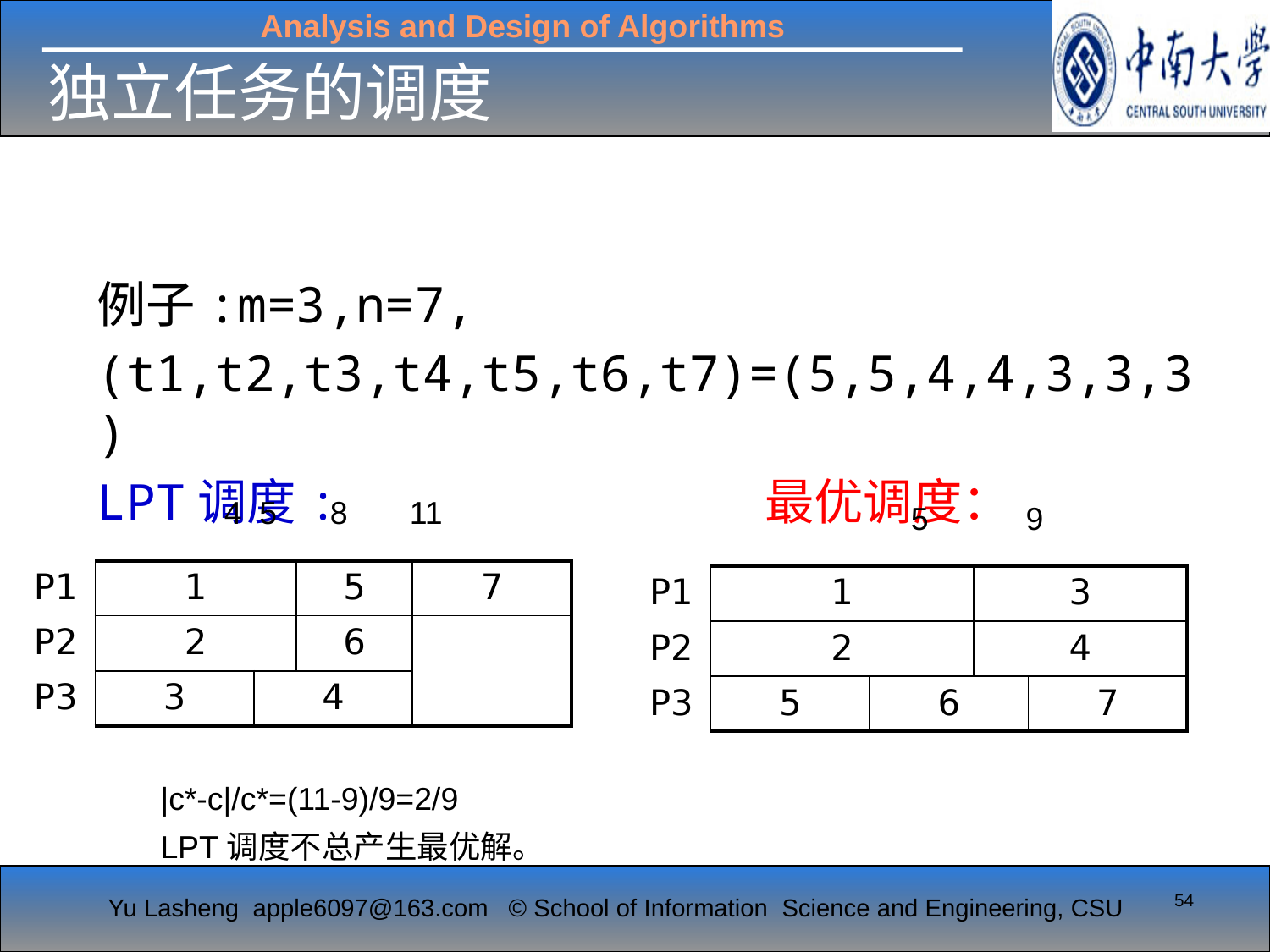

# 独立任务的调度
例子:m=3,n=7,
(t1,t2,t3,t4,t5,t6,t7)=(5,5,4,4,3,3,3)
LPT调度:              最优调度：

4  5      8       11
        5           9
| P1 | 1 |  | 5 | 7 |
| --- | --- | --- | --- | --- |
| P2 | 2 |  | 6 |  |
| P3 | 3 | 4 |  |  |
| P1 | 1 |  | 3 |  |
| --- | --- | --- | --- | --- |
| P2 | 2 |  | 4 |  |
| P3 | 5 | 6 |  | 7 |
|c*-c|/c*=(11-9)/9=2/9
LPT调度不总产生最优解。
54